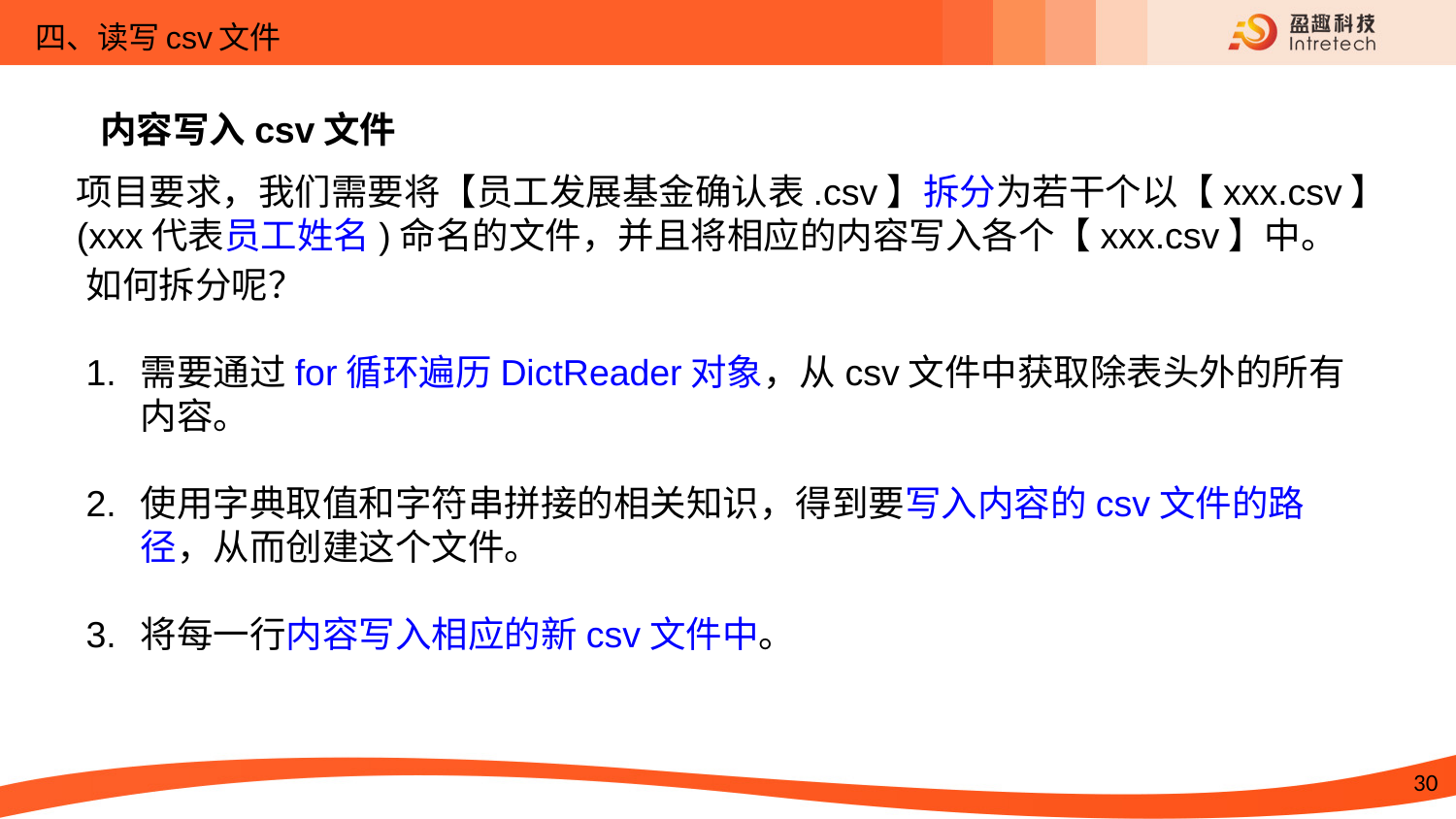

四、读写csv文件
内容写入csv文件
项目要求，我们需要将【员工发展基金确认表.csv】拆分为若干个以【xxx.csv】
(xxx代表员工姓名)命名的文件，并且将相应的内容写入各个【xxx.csv】中。
如何拆分呢？

需要通过for循环遍历DictReader对象，从csv文件中获取除表头外的所有内容。

使用字典取值和字符串拼接的相关知识，得到要写入内容的csv文件的路径，从而创建这个文件。

将每一行内容写入相应的新csv文件中。